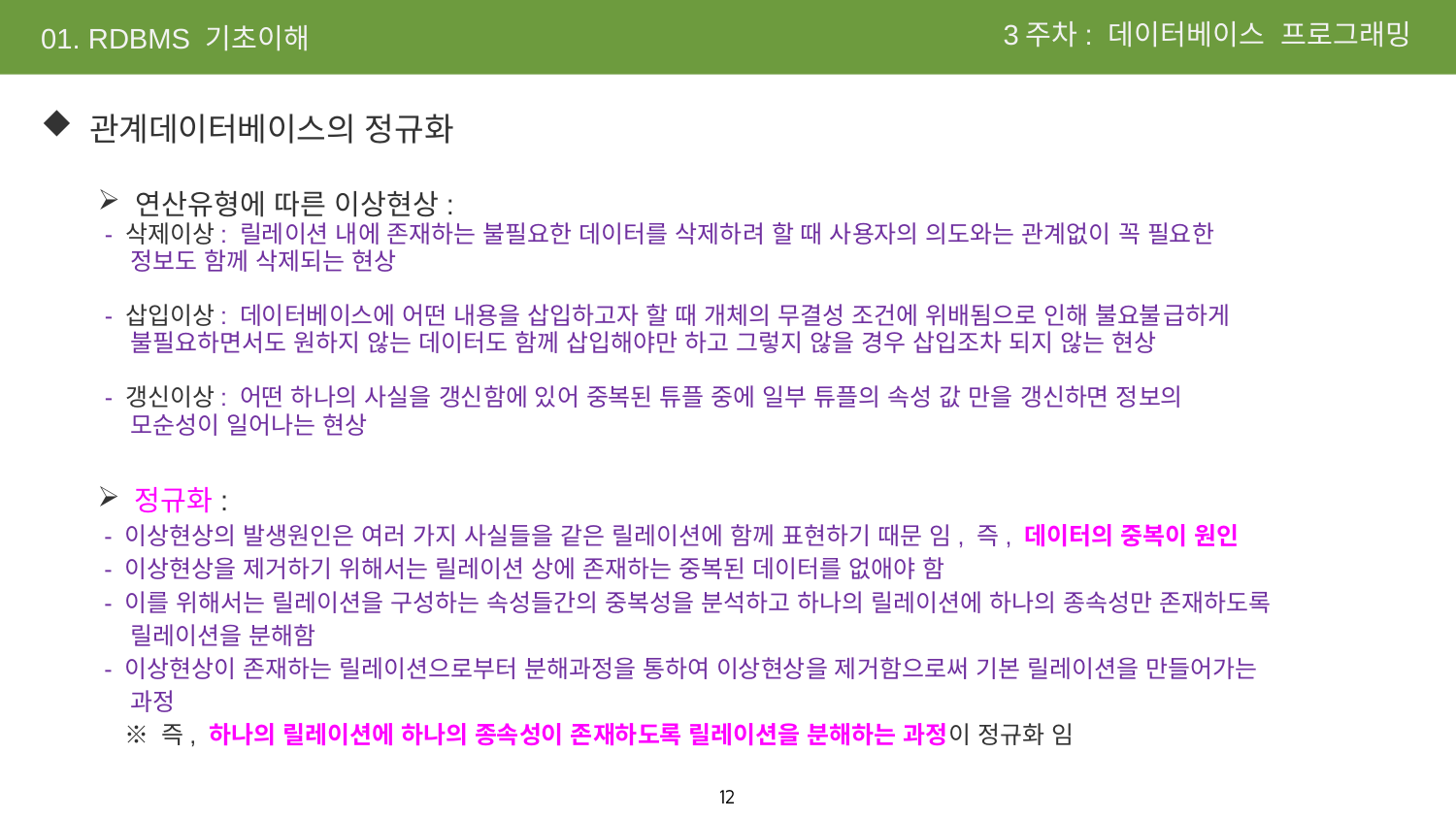

3주차: 데이터베이스  프로그래밍
01. RDBMS 기초이해
 관계데이터베이스의 정규화
 연산유형에 따른 이상현상:
 - 삭제이상: 릴레이션 내에 존재하는 불필요한 데이터를 삭제하려 할 때 사용자의 의도와는 관계없이 꼭 필요한
    정보도 함께 삭제되는 현상

 - 삽입이상: 데이터베이스에 어떤 내용을 삽입하고자 할 때 개체의 무결성 조건에 위배됨으로 인해 불요불급하게
    불필요하면서도 원하지 않는 데이터도 함께 삽입해야만 하고 그렇지 않을 경우 삽입조차 되지 않는 현상

 - 갱신이상: 어떤 하나의 사실을 갱신함에 있어 중복된 튜플 중에 일부 튜플의 속성 값 만을 갱신하면 정보의
    모순성이 일어나는 현상
 정규화:
 - 이상현상의 발생원인은 여러 가지 사실들을 같은 릴레이션에 함께 표현하기 때문 임, 즉, 데이터의 중복이 원인
 - 이상현상을 제거하기 위해서는 릴레이션 상에 존재하는 중복된 데이터를 없애야 함
 - 이를 위해서는 릴레이션을 구성하는 속성들간의 중복성을 분석하고 하나의 릴레이션에 하나의 종속성만 존재하도록
    릴레이션을 분해함
 - 이상현상이 존재하는 릴레이션으로부터 분해과정을 통하여 이상현상을 제거함으로써 기본 릴레이션을 만들어가는
    과정
    ※ 즉, 하나의 릴레이션에 하나의 종속성이 존재하도록 릴레이션을 분해하는 과정이 정규화 임
12